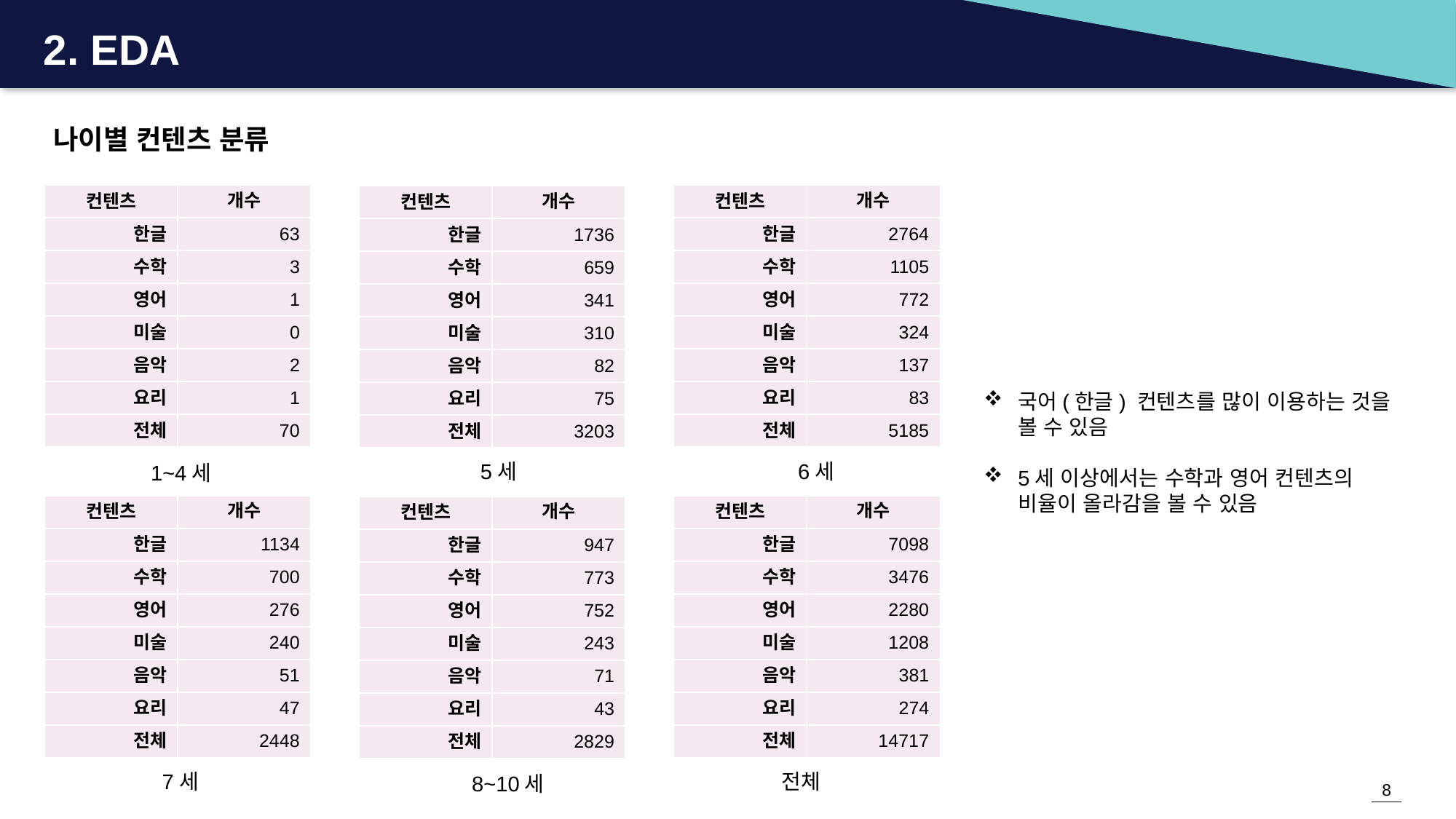

# 2. EDA
나이별 컨텐츠 분류
| 컨텐츠 | 개수 |
| --- | --- |
| 한글 | 63 |
| 수학 | 3 |
| 영어 | 1 |
| 미술 | 0 |
| 음악 | 2 |
| 요리 | 1 |
| 전체 | 70 |
| 컨텐츠 | 개수 |
| --- | --- |
| 한글 | 2764 |
| 수학 | 1105 |
| 영어 | 772 |
| 미술 | 324 |
| 음악 | 137 |
| 요리 | 83 |
| 전체 | 5185 |
| 컨텐츠 | 개수 |
| --- | --- |
| 한글 | 1736 |
| 수학 | 659 |
| 영어 | 341 |
| 미술 | 310 |
| 음악 | 82 |
| 요리 | 75 |
| 전체 | 3203 |
국어(한글) 컨텐츠를 많이 이용하는 것을 볼 수 있음

5세 이상에서는 수학과 영어 컨텐츠의 비율이 올라감을 볼 수 있음
5세
6세
1~4세
| 컨텐츠 | 개수 |
| --- | --- |
| 한글 | 1134 |
| 수학 | 700 |
| 영어 | 276 |
| 미술 | 240 |
| 음악 | 51 |
| 요리 | 47 |
| 전체 | 2448 |
| 컨텐츠 | 개수 |
| --- | --- |
| 한글 | 7098 |
| 수학 | 3476 |
| 영어 | 2280 |
| 미술 | 1208 |
| 음악 | 381 |
| 요리 | 274 |
| 전체 | 14717 |
| 컨텐츠 | 개수 |
| --- | --- |
| 한글 | 947 |
| 수학 | 773 |
| 영어 | 752 |
| 미술 | 243 |
| 음악 | 71 |
| 요리 | 43 |
| 전체 | 2829 |

전체
7세
8~10세